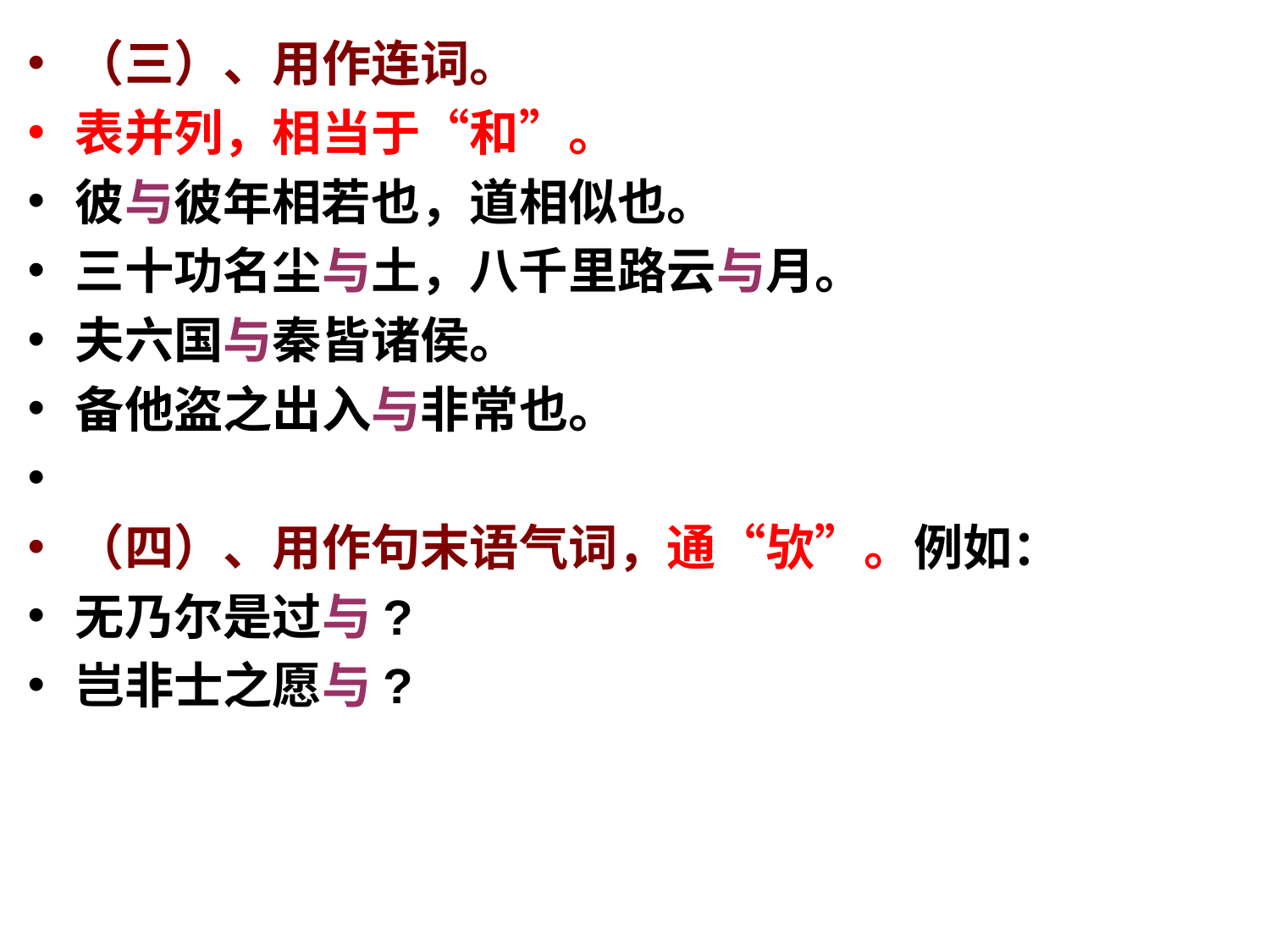

（三）、用作连词。
表并列，相当于“和”。
彼与彼年相若也，道相似也。
三十功名尘与土，八千里路云与月。
夫六国与秦皆诸侯。
备他盗之出入与非常也。

（四）、用作句末语气词，通“欤”。例如：
无乃尔是过与?
岂非士之愿与?